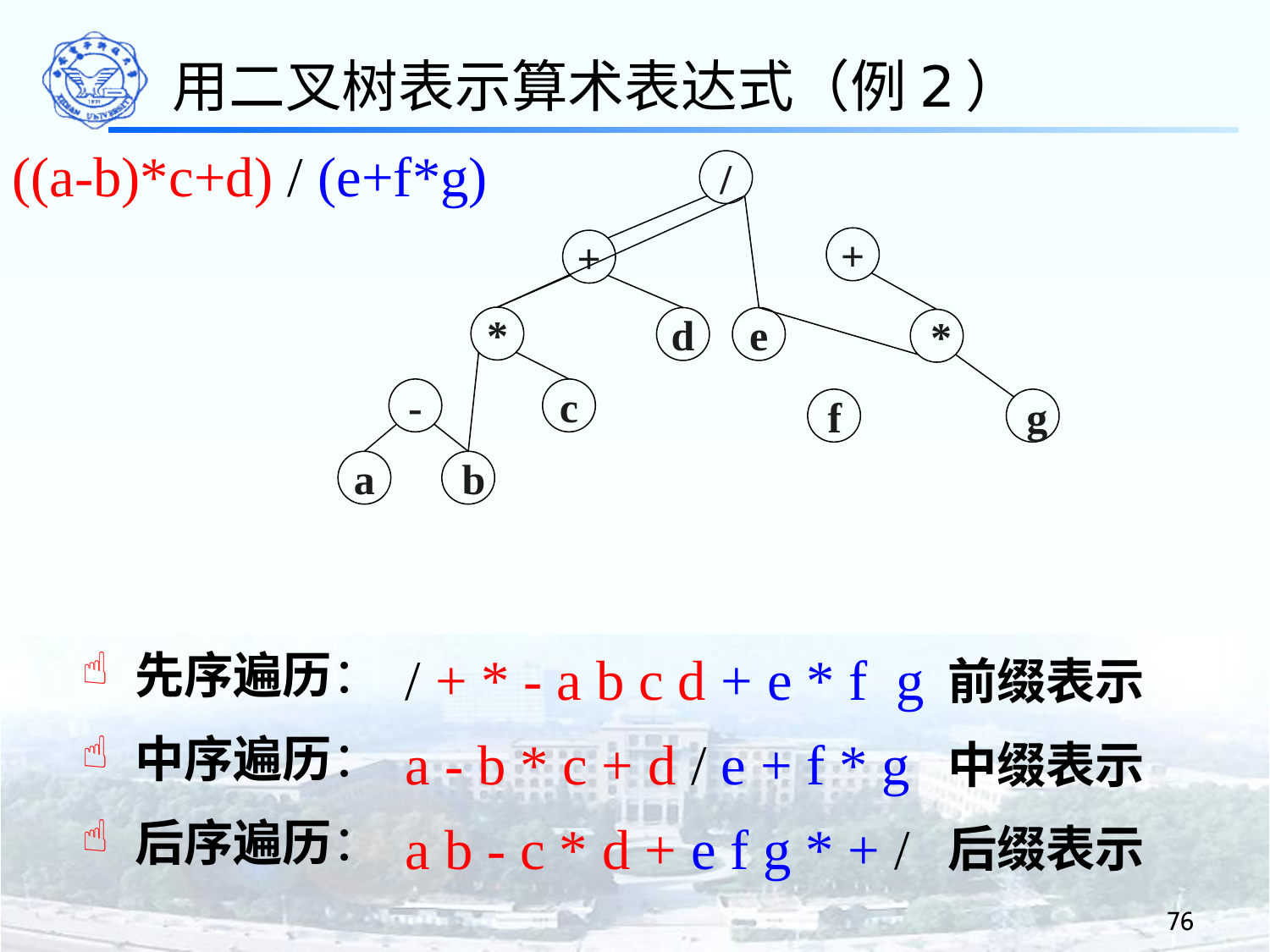

用二叉树表示算术表达式（例2）
((a-b)*c+d) / (e+f*g)
/
+
+
*
d
e
*
-
c
f
g
a
b
 先序遍历：
 中序遍历：
 后序遍历：
/ + * - a b c d + e * f  g
前缀表示
中缀表示
后缀表示
a - b * c + d / e + f * g
a b - c * d + e f g * + /
76